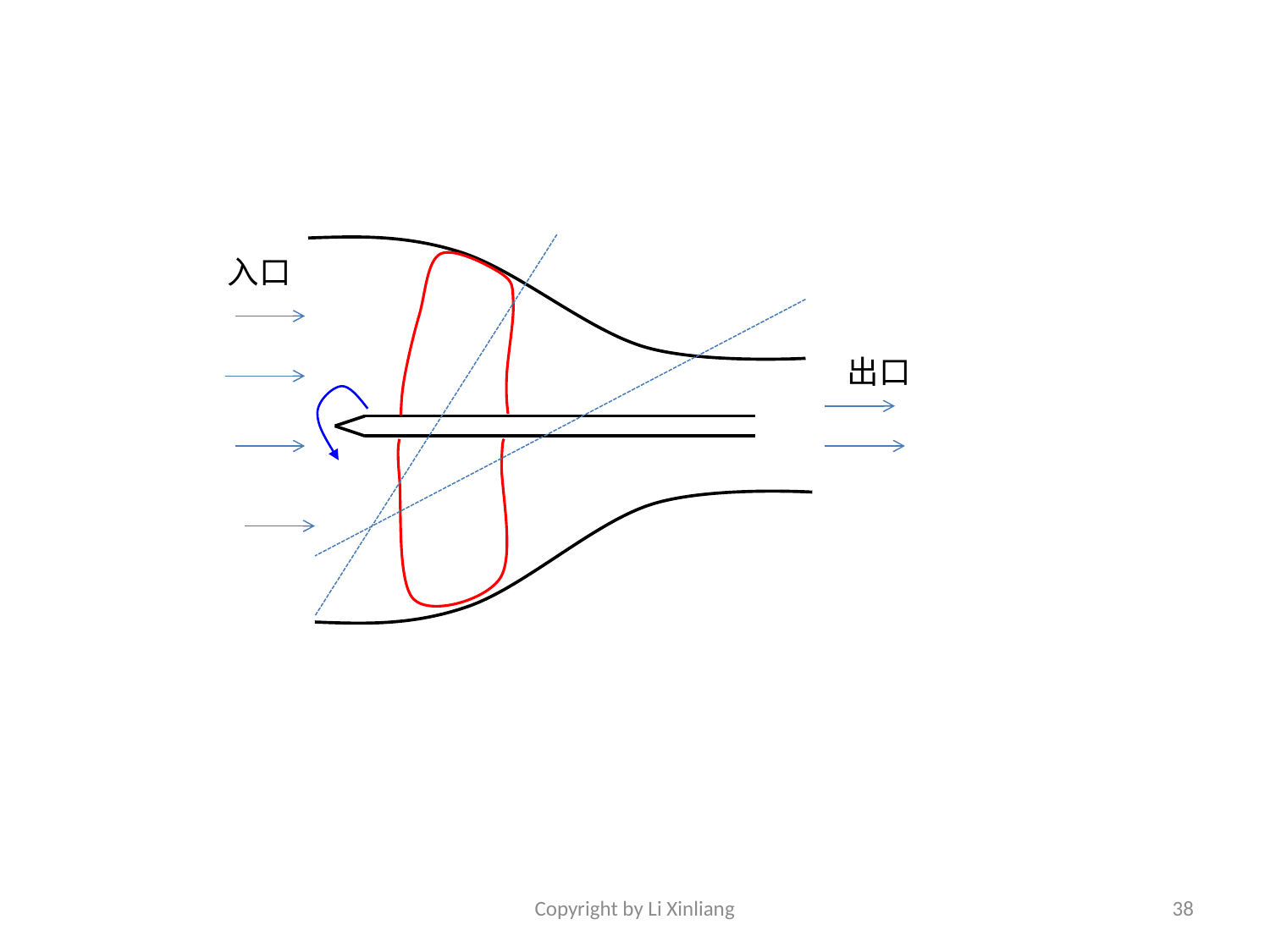

入口

出口

Copyright by Li Xinliang
38